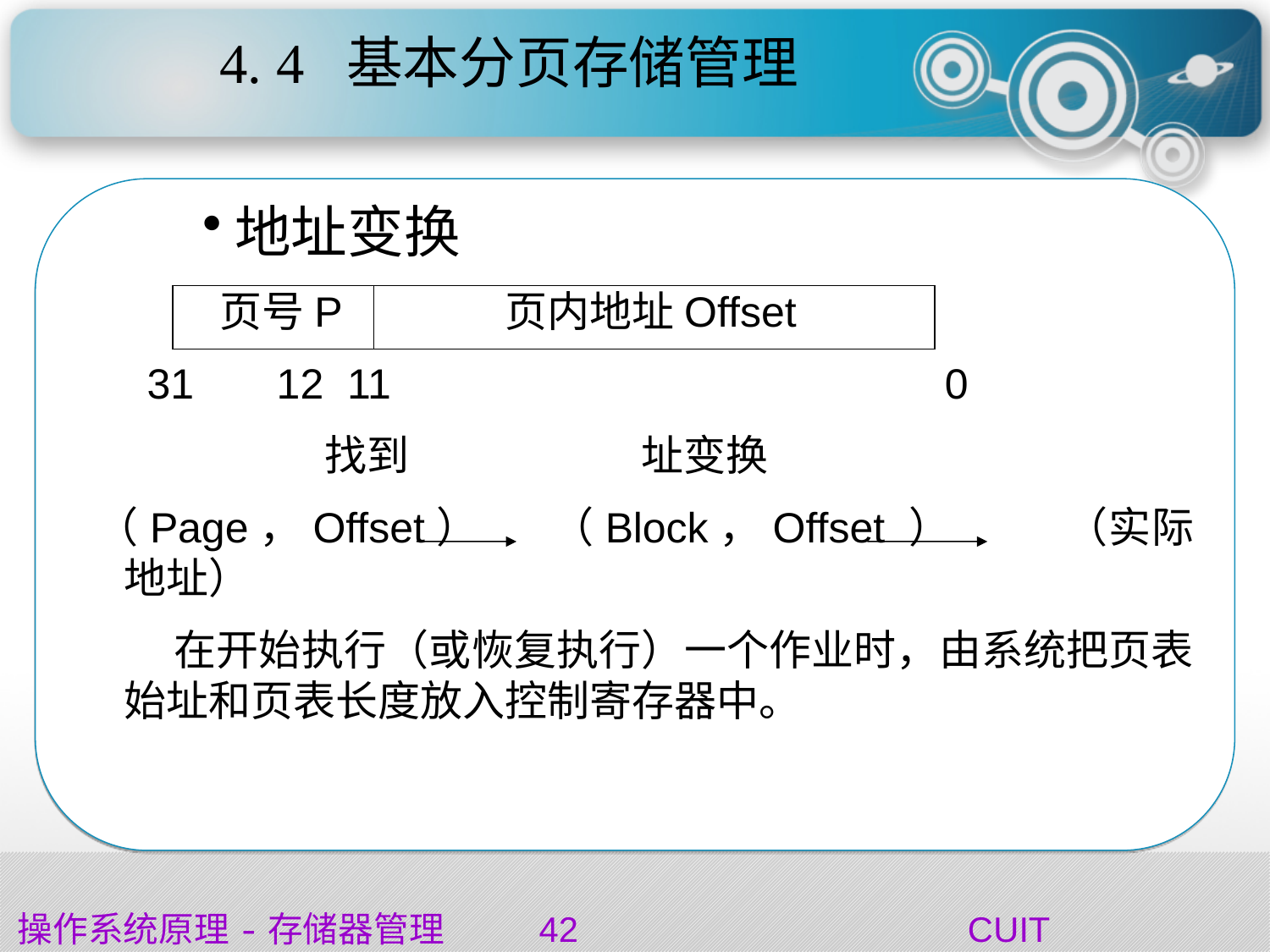

# 4. 4	基本分页存储管理
地址变换
              页号P		页内地址Offset
      31       12  11			      	     0
	                    找到		 址变换
 （Page，Offset）       （Block，Offset ）           （实际地址）
         在开始执行（或恢复执行）一个作业时，由系统把页表始址和页表长度放入控制寄存器中。